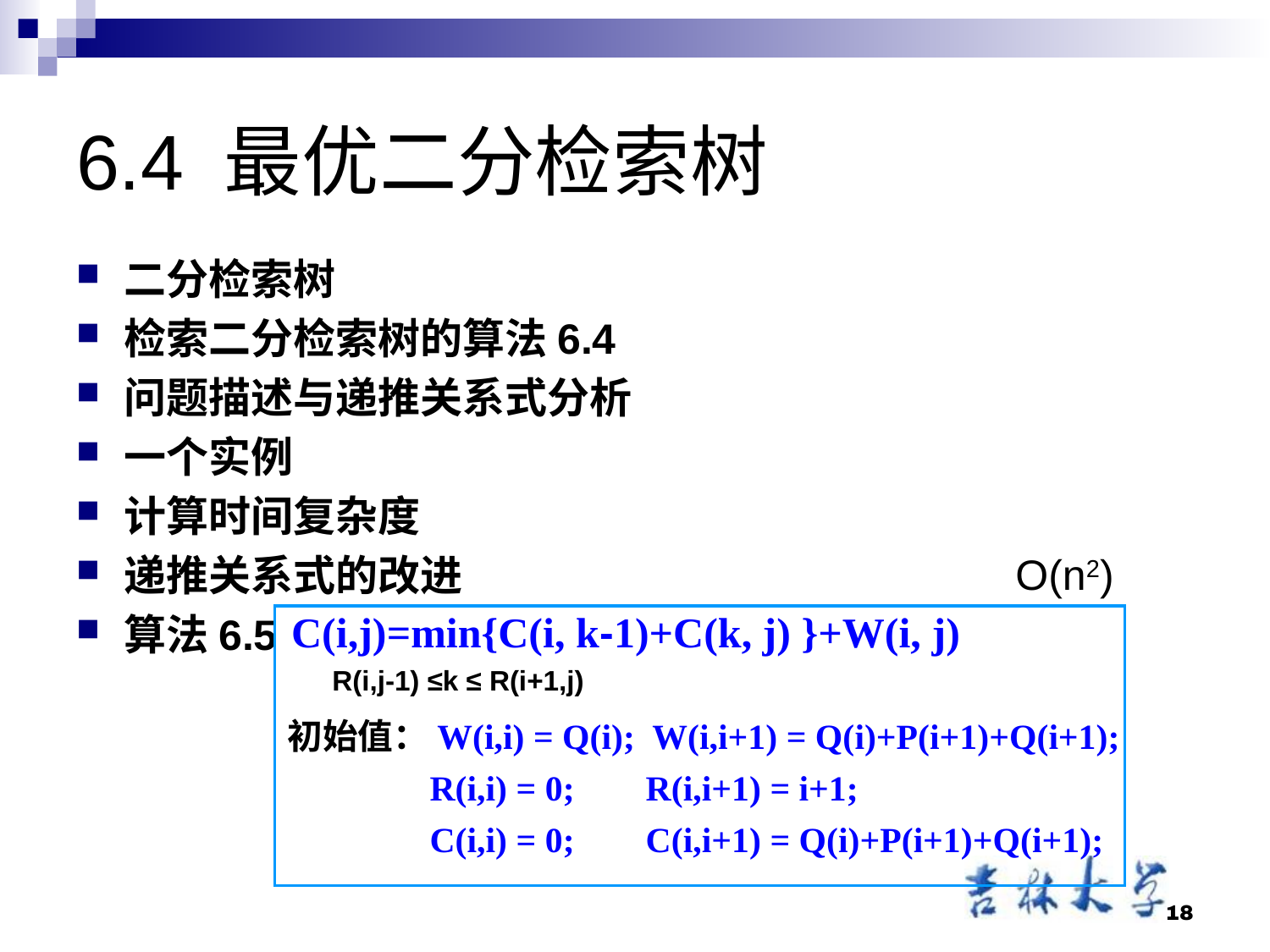

# 6.4 最优二分检索树
二分检索树
检索二分检索树的算法6.4
问题描述与递推关系式分析
一个实例
计算时间复杂度
递推关系式的改进
算法6.5
O(n2)

C(i,j)=min{C(i, k-1)+C(k, j) }+W(i, j)
R(i,j-1) ≤k ≤ R(i+1,j)
初始值：W(i,i) = Q(i);  W(i,i+1) = Q(i)+P(i+1)+Q(i+1);
                R(i,i) = 0;        R(i,i+1) = i+1;
                C(i,i) = 0;        C(i,i+1) = Q(i)+P(i+1)+Q(i+1);
18